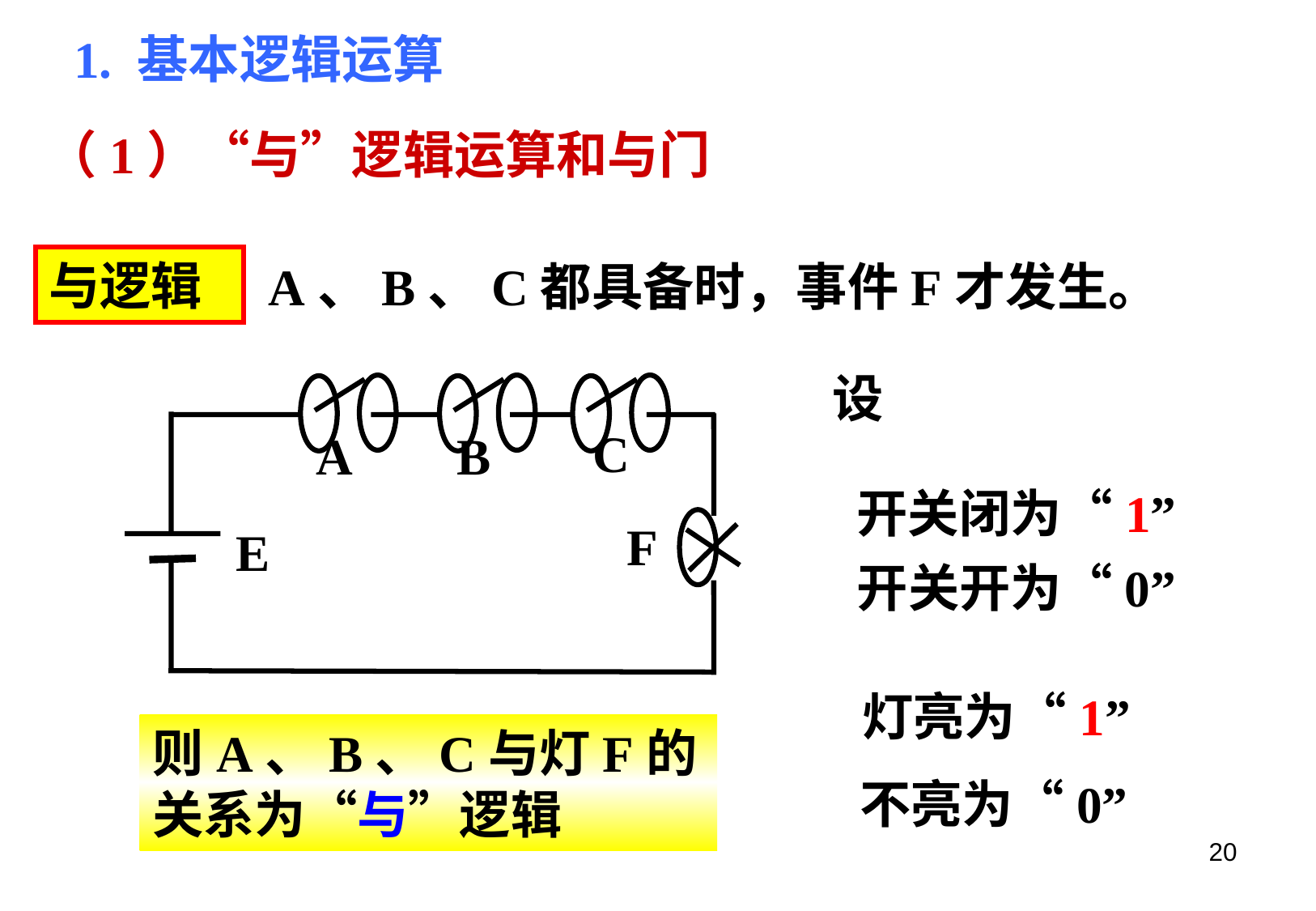

1. 基本逻辑运算
（1）“与”逻辑运算和与门
与逻辑
A、B、C都具备时，事件F才发生。
设

C

A
B
F

E

开关闭为“1”
开关开为“0”
灯亮为“1”
则A、B、C与灯F的关系为“与”逻辑
不亮为“0”
20